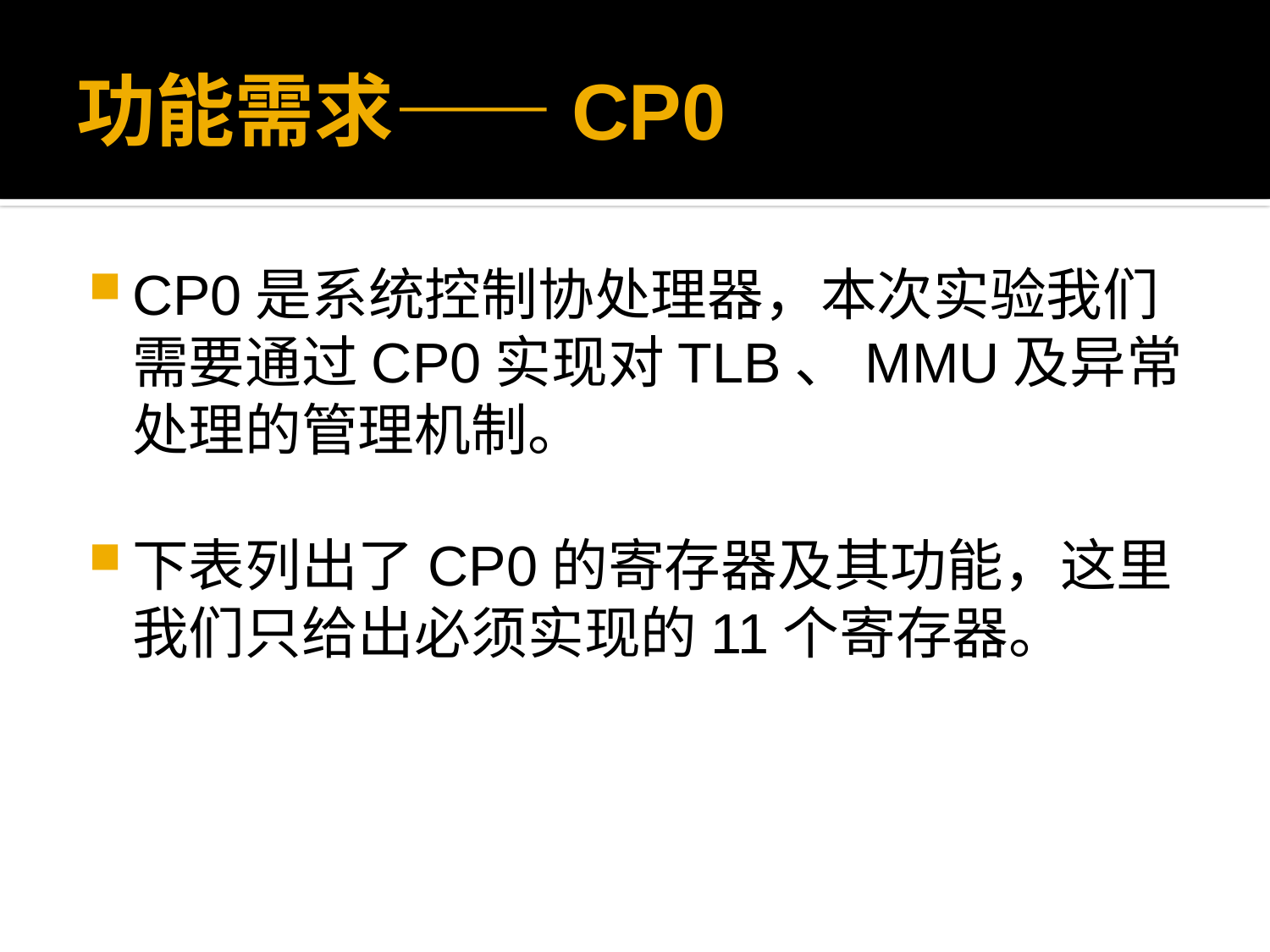

# 功能需求——CP0
CP0是系统控制协处理器，本次实验我们需要通过CP0实现对TLB、MMU及异常处理的管理机制。

下表列出了CP0的寄存器及其功能，这里我们只给出必须实现的11个寄存器。